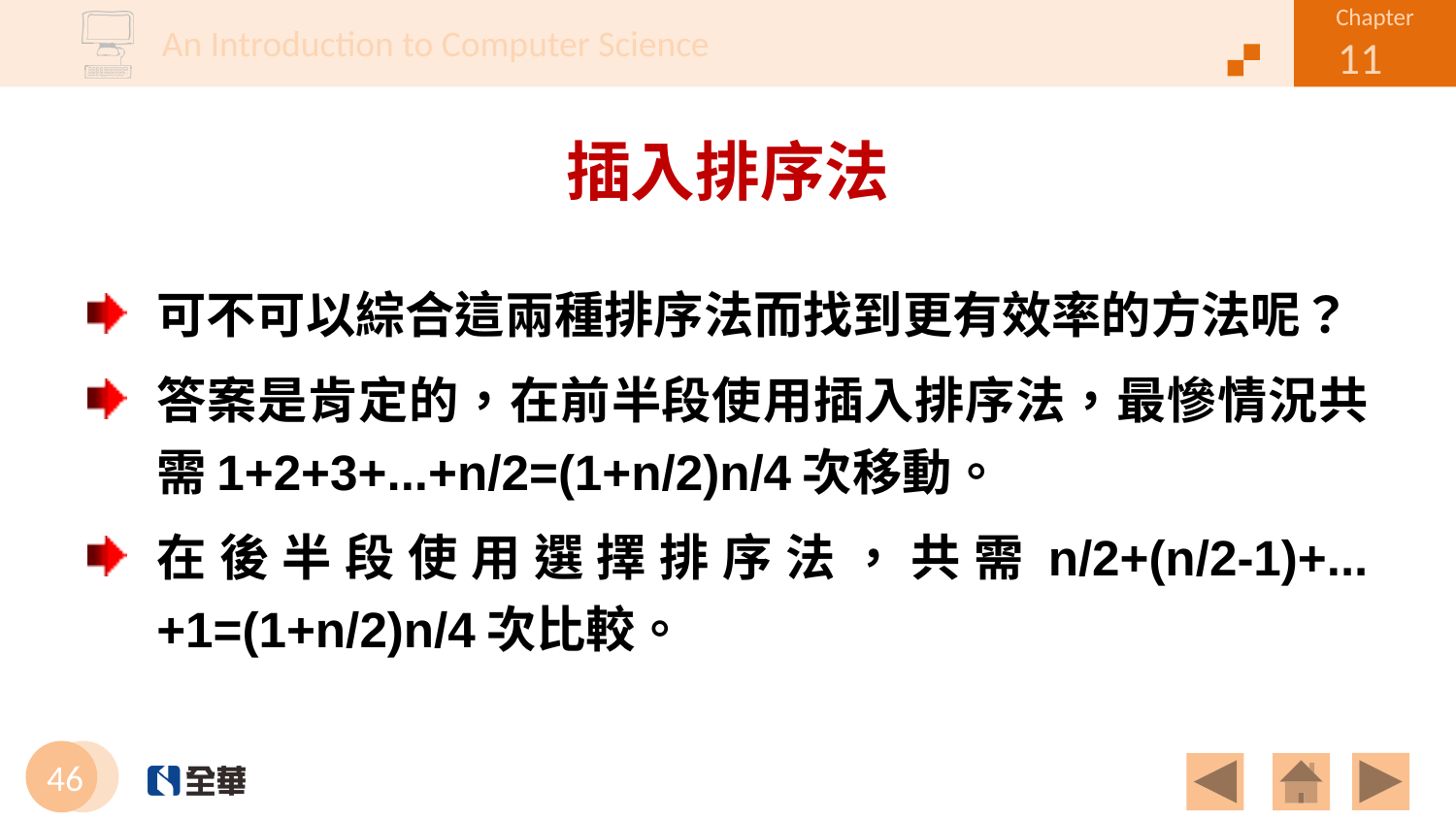

# 插入排序法
可不可以綜合這兩種排序法而找到更有效率的方法呢？
答案是肯定的，在前半段使用插入排序法，最慘情況共需1+2+3+...+n/2=(1+n/2)n/4次移動。
在後半段使用選擇排序法，共需n/2+(n/2-1)+...+1=(1+n/2)n/4次比較。